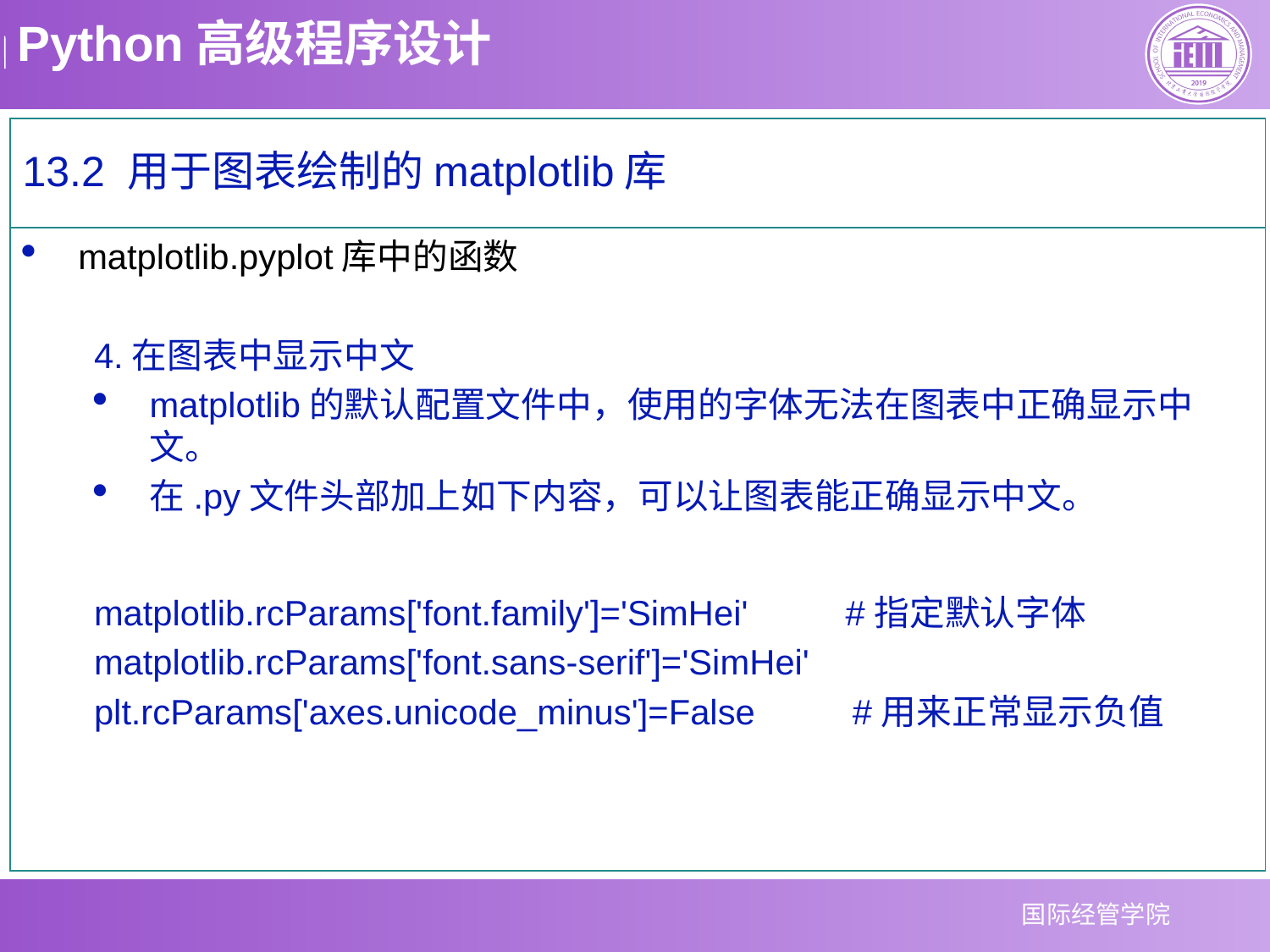

13.2 用于图表绘制的matplotlib库
matplotlib.pyplot库中的函数

4.在图表中显示中文
matplotlib的默认配置文件中，使用的字体无法在图表中正确显示中文。
在.py文件头部加上如下内容，可以让图表能正确显示中文。

matplotlib.rcParams['font.family']='SimHei'          #指定默认字体
matplotlib.rcParams['font.sans-serif']='SimHei'
plt.rcParams['axes.unicode_minus']=False          #用来正常显示负值